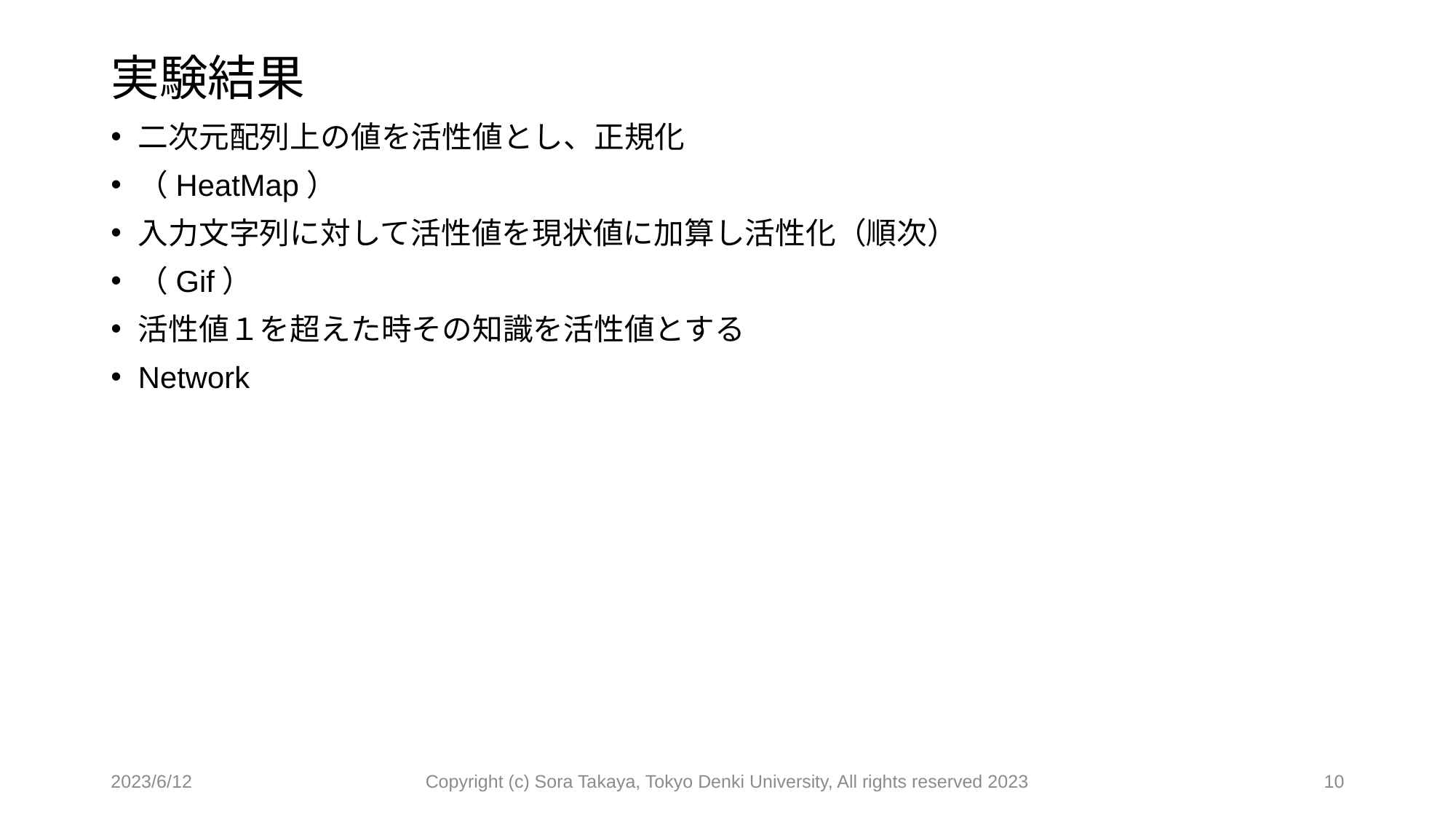

# 実験結果
二次元配列上の値を活性値とし、正規化
（HeatMap）
入力文字列に対して活性値を現状値に加算し活性化（順次）
（Gif）
活性値１を超えた時その知識を活性値とする
Network
2023/6/12
10
Copyright (c) Sora Takaya, Tokyo Denki University, All rights reserved 2023